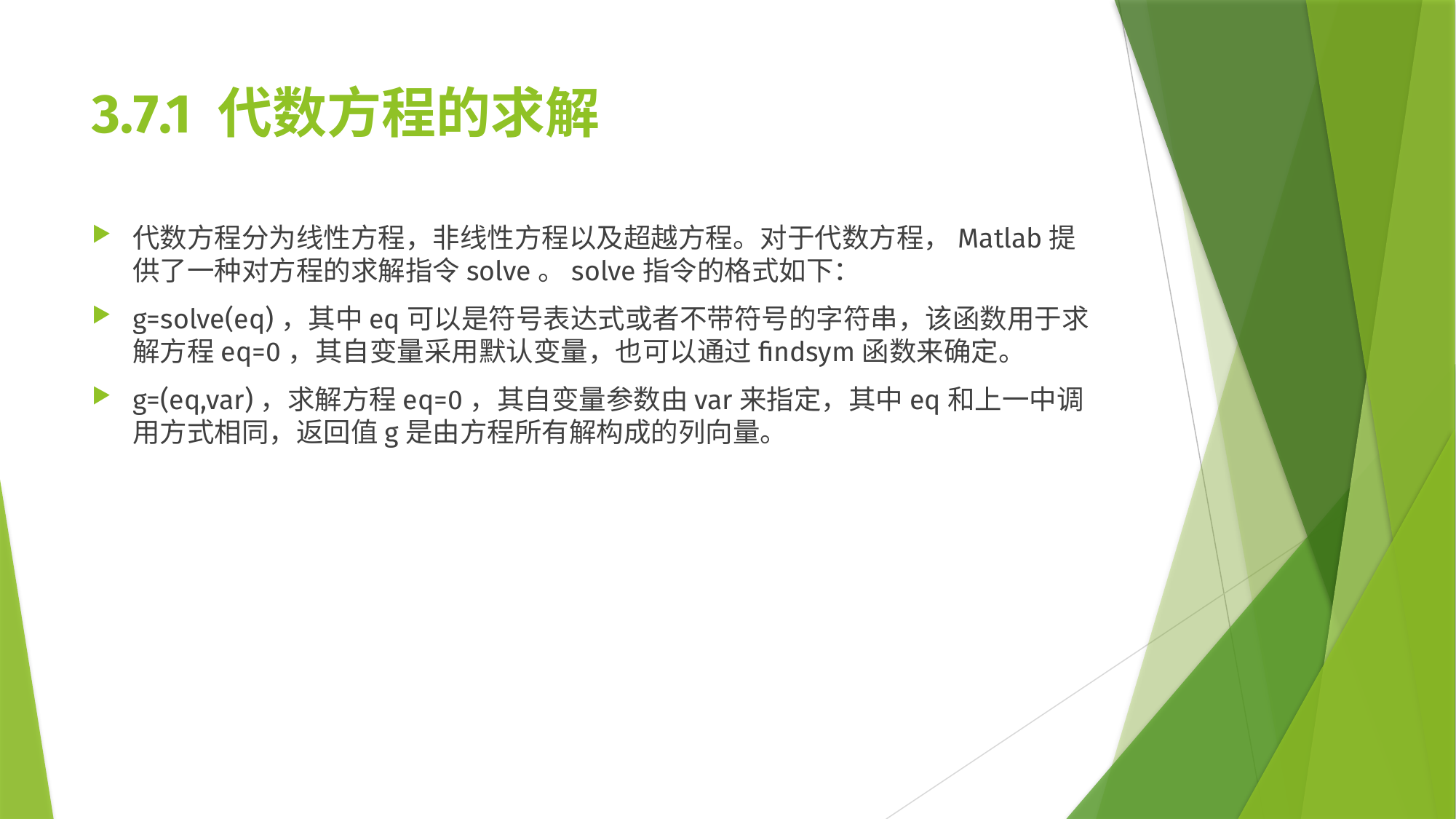

# 3.7.1 代数方程的求解
代数方程分为线性方程，非线性方程以及超越方程。对于代数方程，Matlab提供了一种对方程的求解指令solve。solve指令的格式如下：
g=solve(eq)，其中eq可以是符号表达式或者不带符号的字符串，该函数用于求解方程eq=0，其自变量采用默认变量，也可以通过findsym函数来确定。
g=(eq,var)，求解方程eq=0，其自变量参数由var来指定，其中eq和上一中调用方式相同，返回值g是由方程所有解构成的列向量。